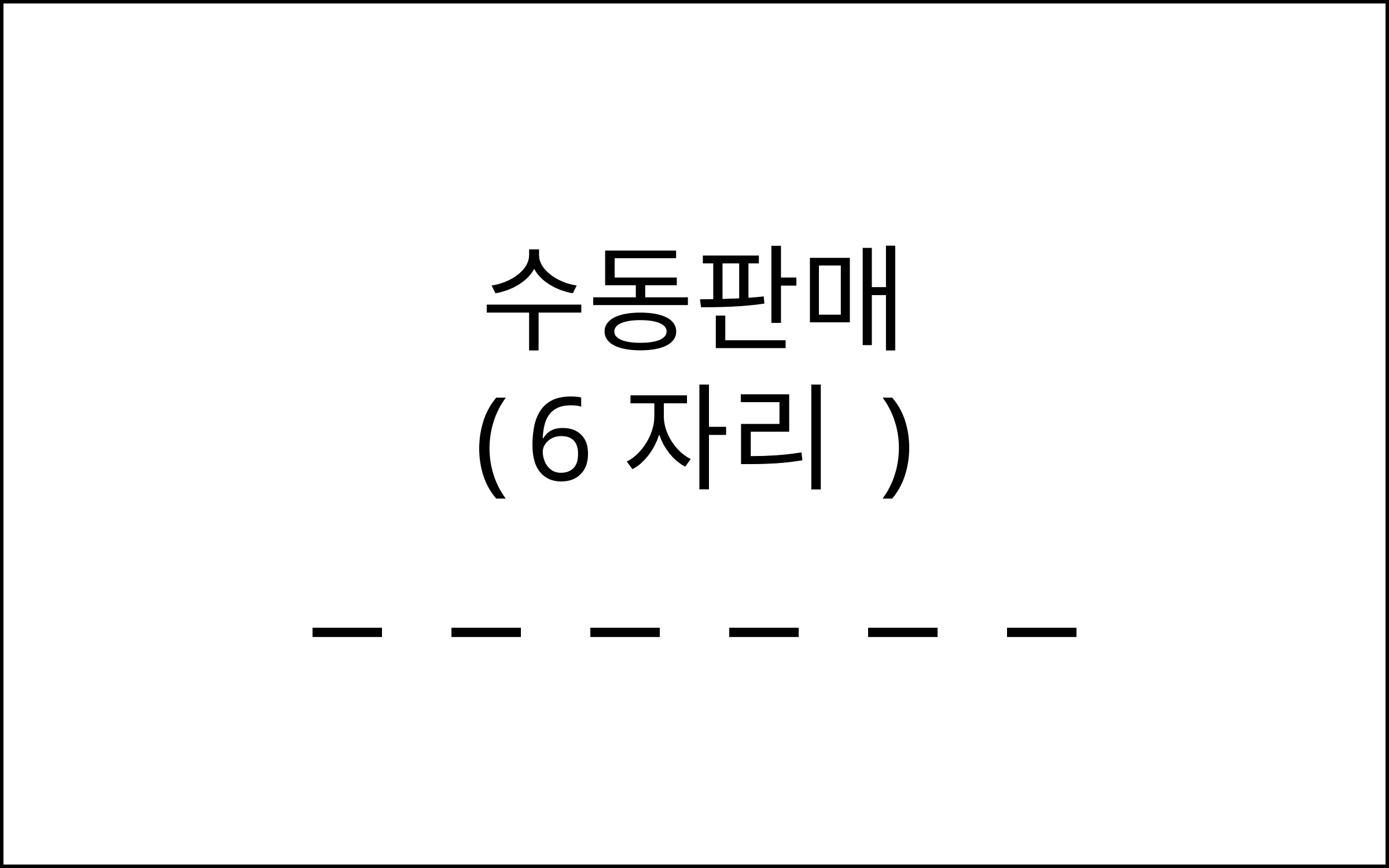

수동판매
(6자리)
_ _ _ _ _ _